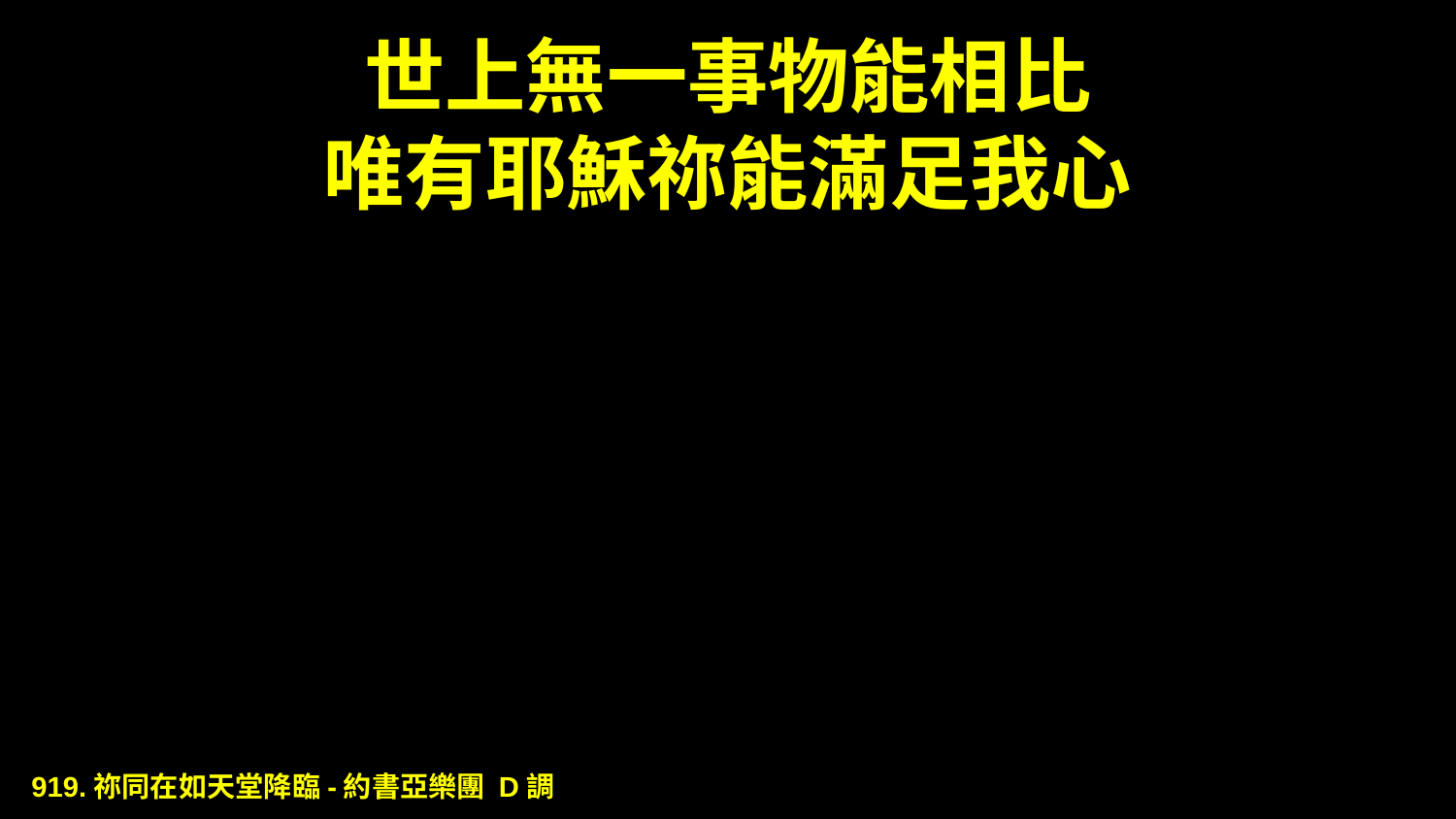

# 世上無一事物能相比 唯有耶穌祢能滿足我心
919.祢同在如天堂降臨-約書亞樂團 D調